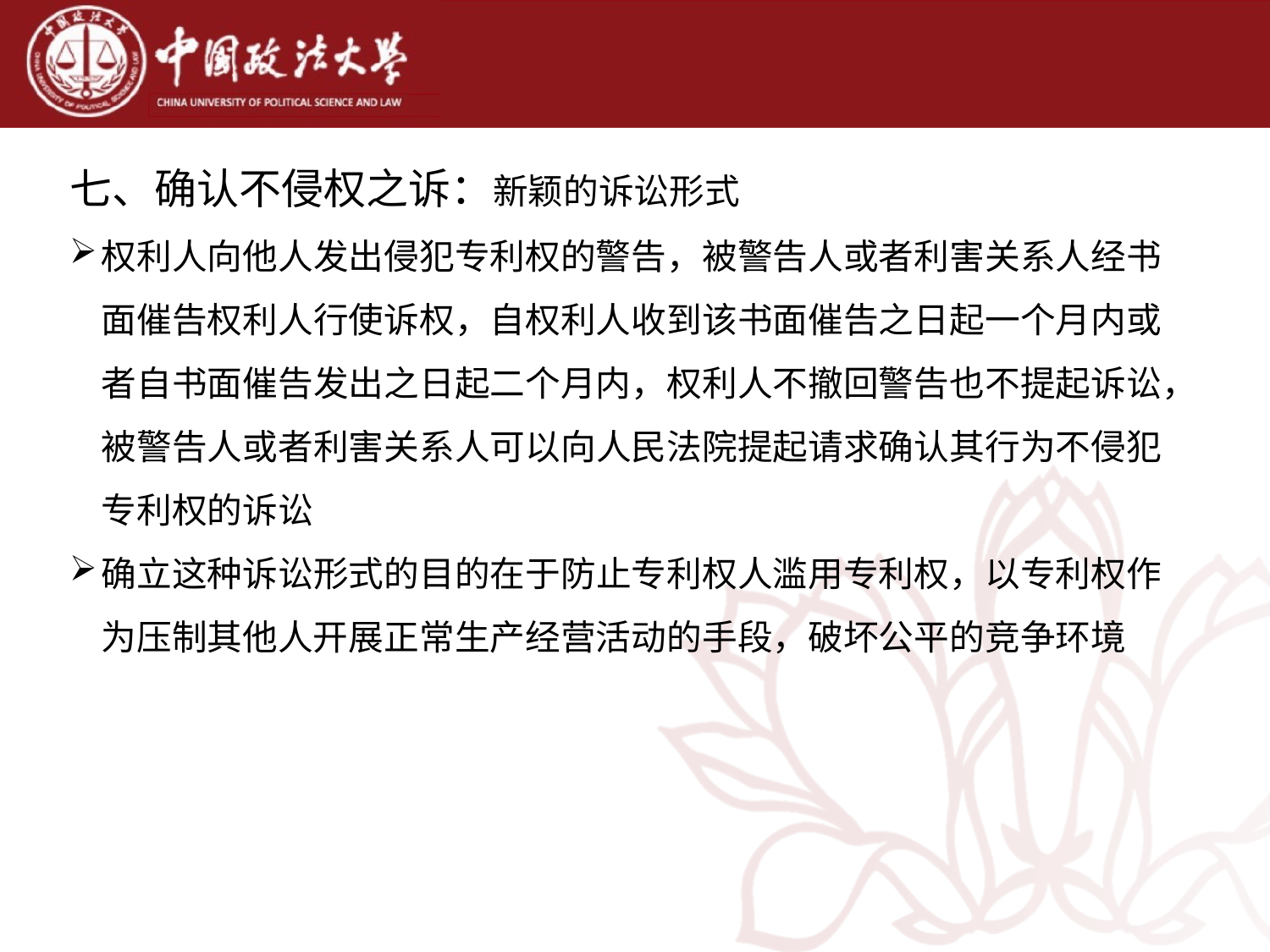

七、确认不侵权之诉：新颖的诉讼形式
权利人向他人发出侵犯专利权的警告，被警告人或者利害关系人经书面催告权利人行使诉权，自权利人收到该书面催告之日起一个月内或者自书面催告发出之日起二个月内，权利人不撤回警告也不提起诉讼，被警告人或者利害关系人可以向人民法院提起请求确认其行为不侵犯专利权的诉讼
确立这种诉讼形式的目的在于防止专利权人滥用专利权，以专利权作为压制其他人开展正常生产经营活动的手段，破坏公平的竞争环境